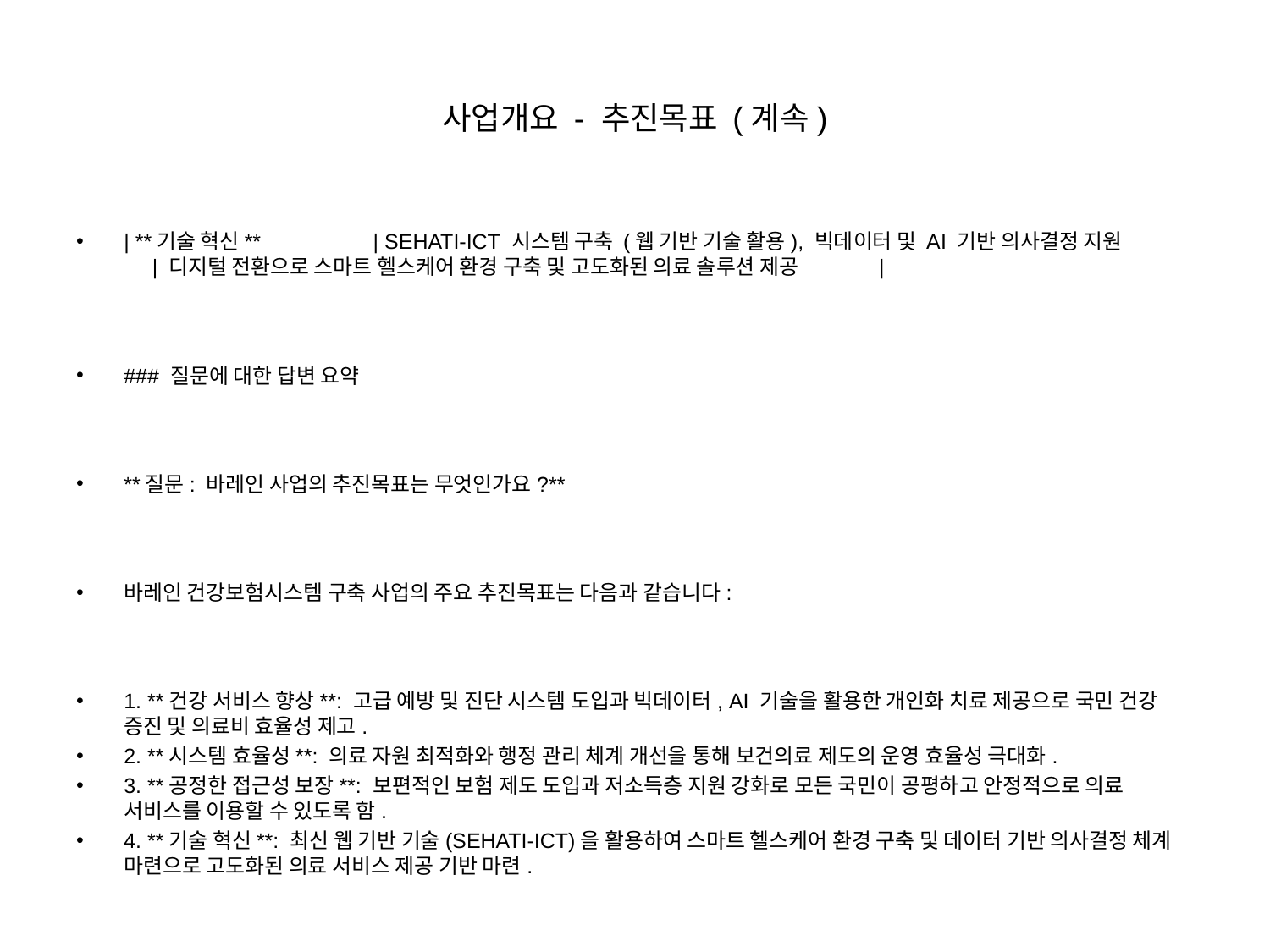

# 사업개요 - 추진목표 (계속)
| **기술 혁신**                   | SEHATI-ICT 시스템 구축 (웹 기반 기술 활용), 빅데이터 및 AI 기반 의사결정 지원                     | 디지털 전환으로 스마트 헬스케어 환경 구축 및 고도화된 의료 솔루션 제공                |

### 질문에 대한 답변 요약

**질문: 바레인 사업의 추진목표는 무엇인가요?**

바레인 건강보험시스템 구축 사업의 주요 추진목표는 다음과 같습니다:

1. **건강 서비스 향상**: 고급 예방 및 진단 시스템 도입과 빅데이터, AI 기술을 활용한 개인화 치료 제공으로 국민 건강 증진 및 의료비 효율성 제고.
2. **시스템 효율성**: 의료 자원 최적화와 행정 관리 체계 개선을 통해 보건의료 제도의 운영 효율성 극대화.
3. **공정한 접근성 보장**: 보편적인 보험 제도 도입과 저소득층 지원 강화로 모든 국민이 공평하고 안정적으로 의료 서비스를 이용할 수 있도록 함.
4. **기술 혁신**: 최신 웹 기반 기술(SEHATI-ICT)을 활용하여 스마트 헬스케어 환경 구축 및 데이터 기반 의사결정 체계 마련으로 고도화된 의료 서비스 제공 기반 마련.

이러한 목표들은 바레인의 고령화 사회 문제 해결과 국제 경쟁력 강화를 위해 필수적입니다.